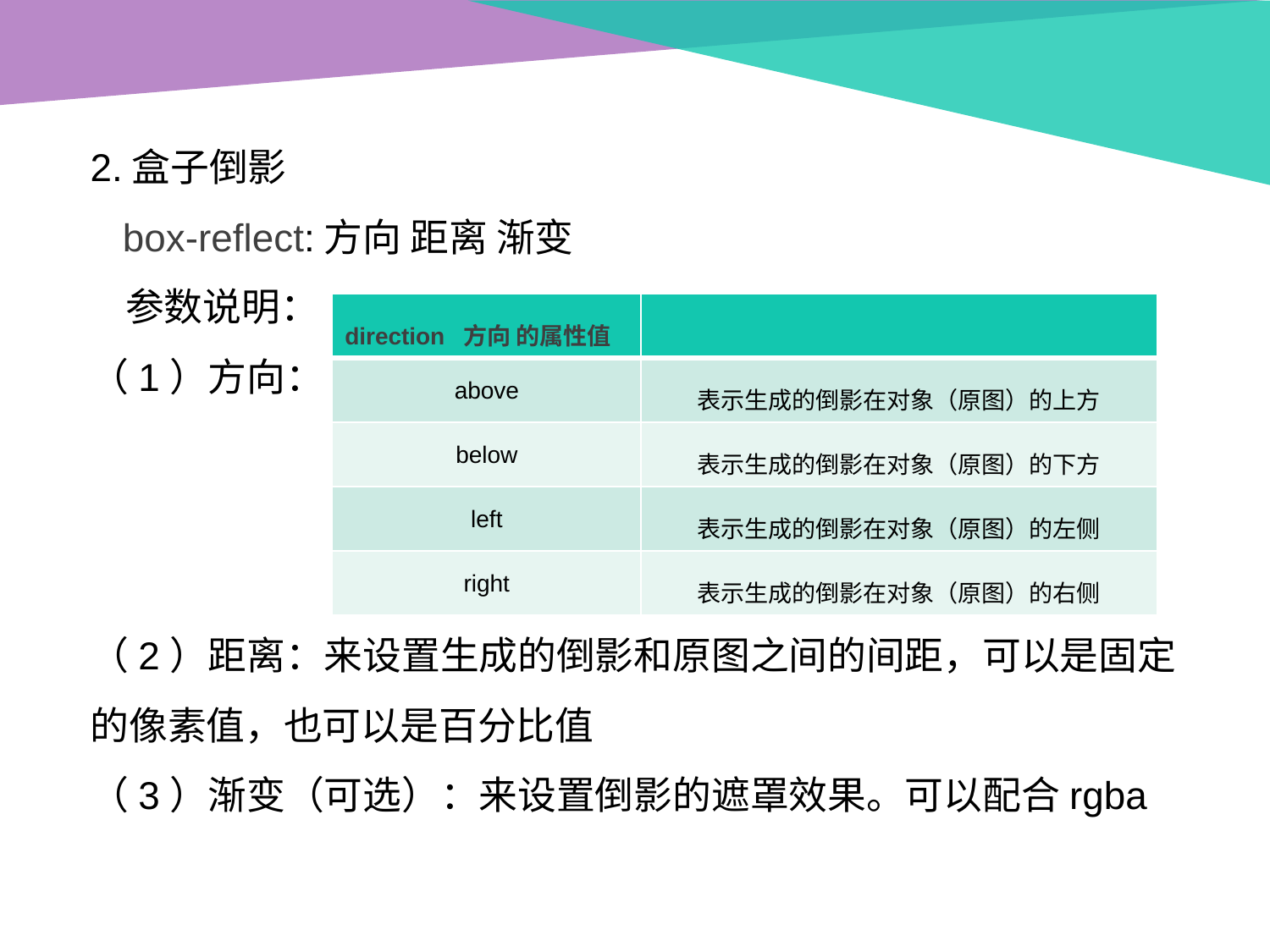

2.盒子倒影
   box-reflect:方向 距离 渐变
   参数说明：
（1）方向：

（2）距离：来设置生成的倒影和原图之间的间距，可以是固定的像素值，也可以是百分比值
（3）渐变（可选）：来设置倒影的遮罩效果。可以配合rgba
| direction 方向 的属性值 |  |
| --- | --- |
| above | 表示生成的倒影在对象（原图）的上方 |
| below | 表示生成的倒影在对象（原图）的下方 |
| left | 表示生成的倒影在对象（原图）的左侧 |
| right | 表示生成的倒影在对象（原图）的右侧 |